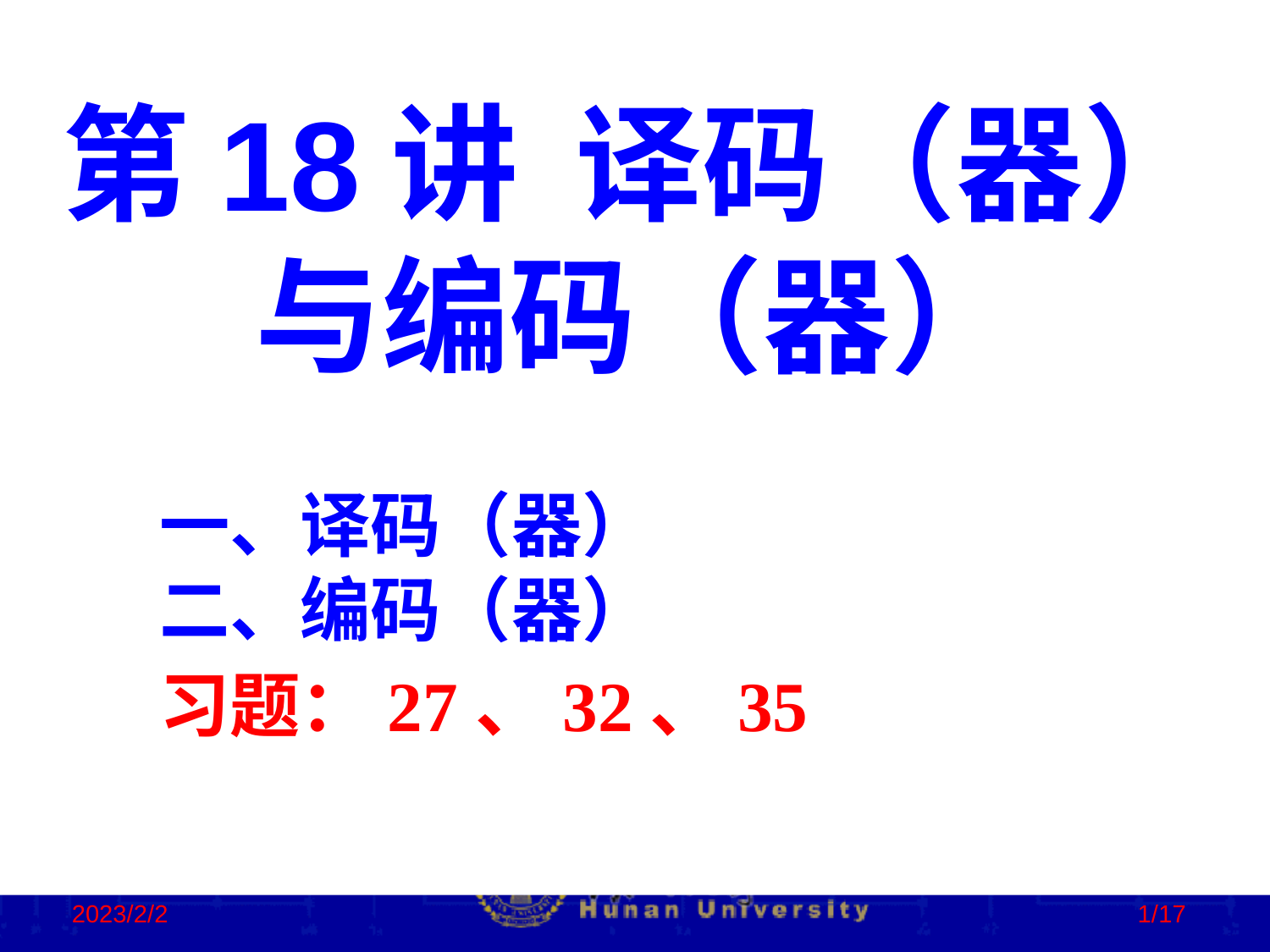

第18讲  译码（器）与编码（器）
一、译码（器）
二、编码（器）
习题：27、32、35
2023/2/2
1/17